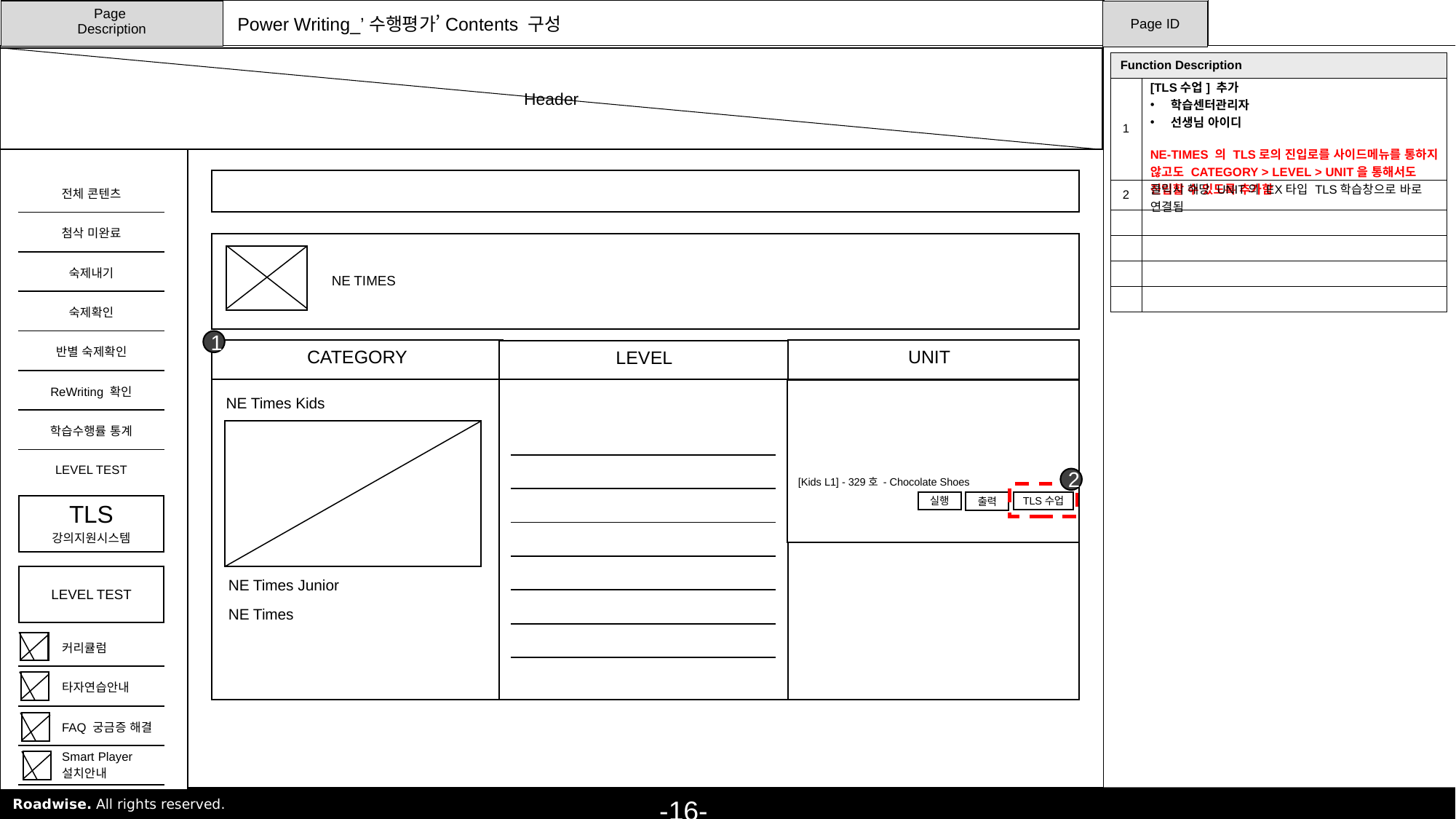

Power Writing_’수행평가’Contents 구성
Header
| Function Description |  |
| --- | --- |
| 1 | [TLS수업] 추가 학습센터관리자 선생님 아이디 NE-TIMES 의 TLS로의 진입로를 사이드메뉴를 통하지 않고도 CATEGORY > LEVEL > UNIT을 통해서도 진입할 수 있도록 추가함 |
| 2 | 클릭시 해당 UNIT의 EX타입 TLS학습창으로 바로 연결됨 |
|  |  |
|  |  |
|  |  |
|  |  |

| 전체 콘텐츠 |
| --- |
| 첨삭 미완료 |
| 숙제내기 |
| 숙제확인 |
| 반별 숙제확인 |
| ReWriting 확인 |
| 학습수행률 통계 |
| LEVEL TEST |
NE TIMES

1
CATEGORY
UNIT
LEVEL

NE Times Kids

|  |
| --- |
|  |
|  |
|  |
|  |
|  |
|  |
|  |
2
[Kids L1] - 329호 - Chocolate Shoes

실행
TLS수업
출력
TLS
강의지원시스템
LEVEL TEST
NE Times Junior
NE Times
| 커리큘럼 |
| --- |
| 타자연습안내 |
| FAQ 궁금증 해결 |
| Smart Player 설치안내 |